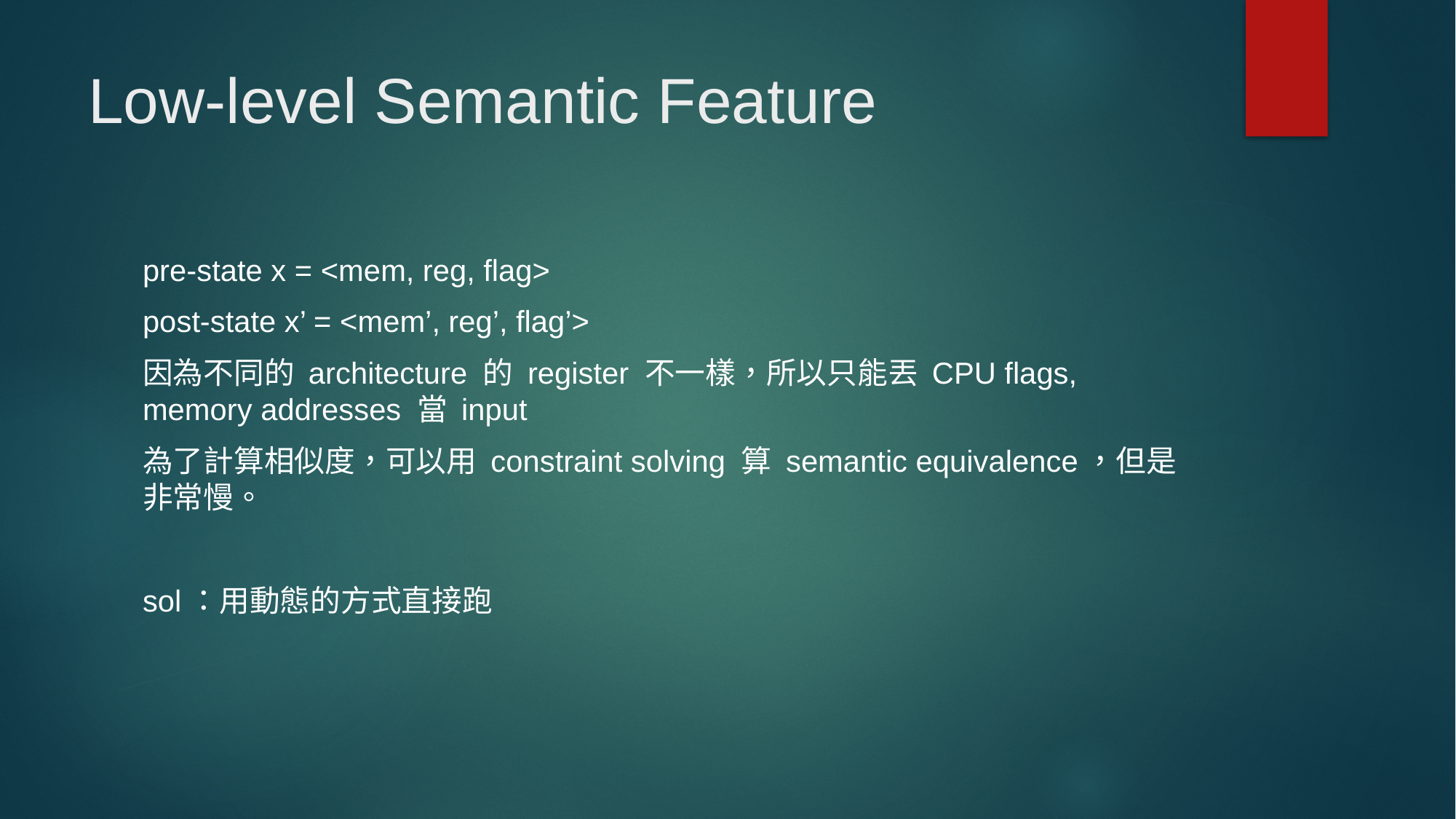

# Low-level Semantic Feature
pre-state x = <mem, reg, flag>
post-state x’ = <mem’, reg’, flag’>
因為不同的 architecture 的 register 不一樣，所以只能丟 CPU flags, memory addresses 當 input
為了計算相似度，可以用 constraint solving 算 semantic equivalence，但是非常慢。

sol：用動態的方式直接跑